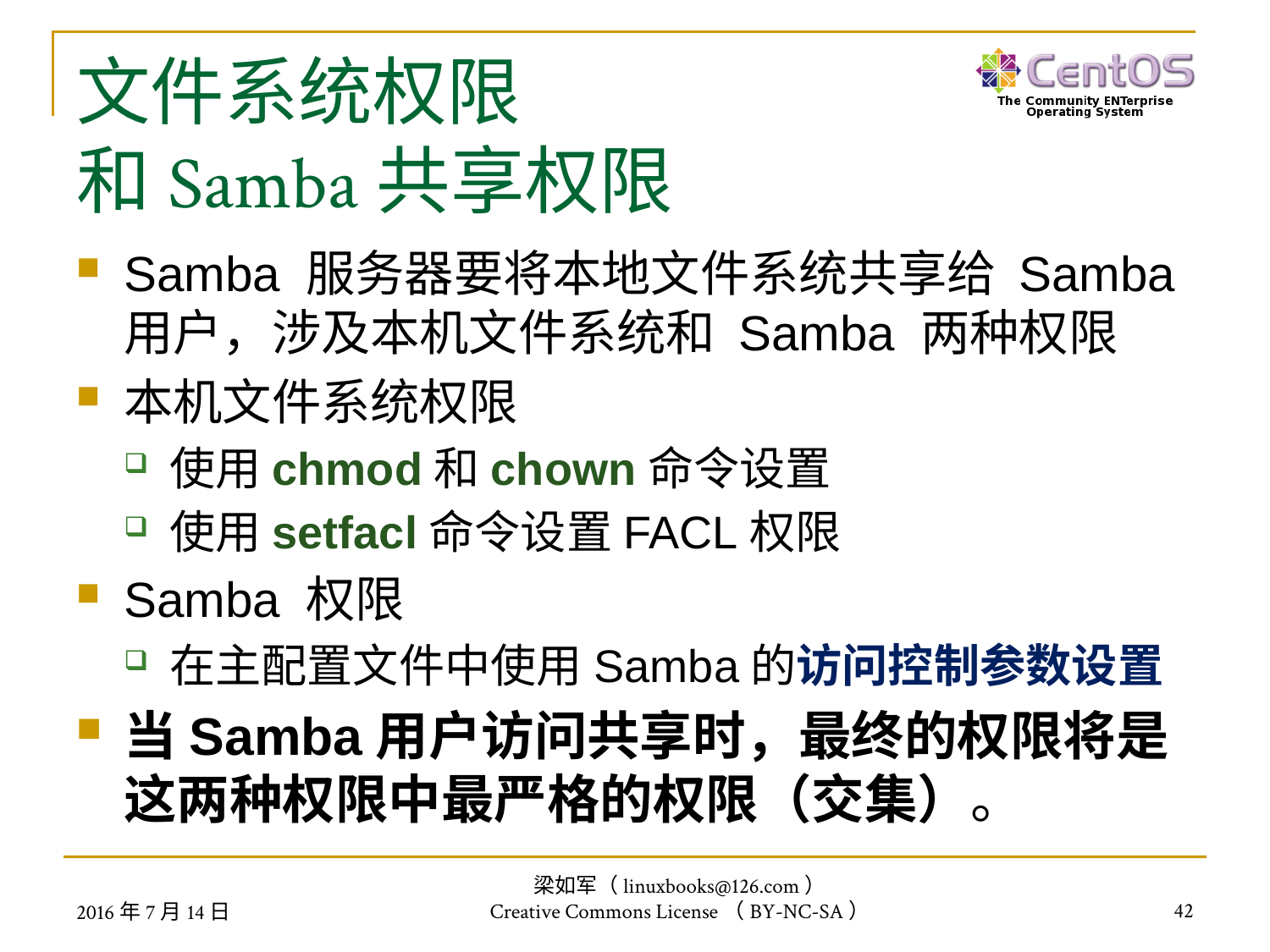

# 文件系统权限 和Samba共享权限
Samba 服务器要将本地文件系统共享给 Samba 用户，涉及本机文件系统和 Samba 两种权限
本机文件系统权限
使用chmod和chown命令设置
使用setfacl命令设置FACL权限
Samba 权限
在主配置文件中使用Samba的访问控制参数设置
当Samba用户访问共享时，最终的权限将是这两种权限中最严格的权限（交集）。
梁如军（linuxbooks@126.com）
Creative Commons License（BY-NC-SA）
2016年7月14日
42